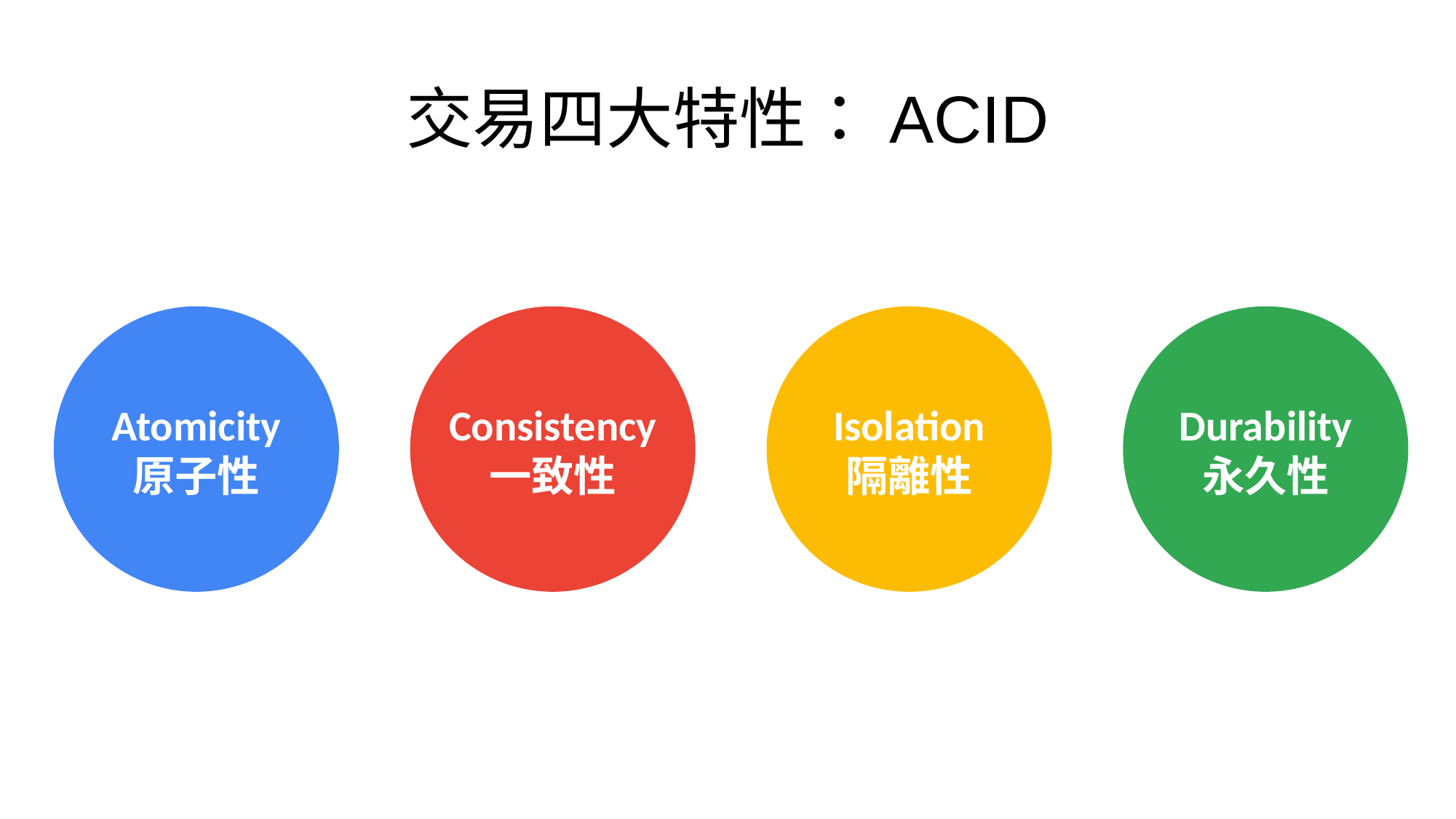

# 交易四大特性：ACID

Atomicity
原子性

Consistency
一致性

Isolation
隔離性

Durability
永久性